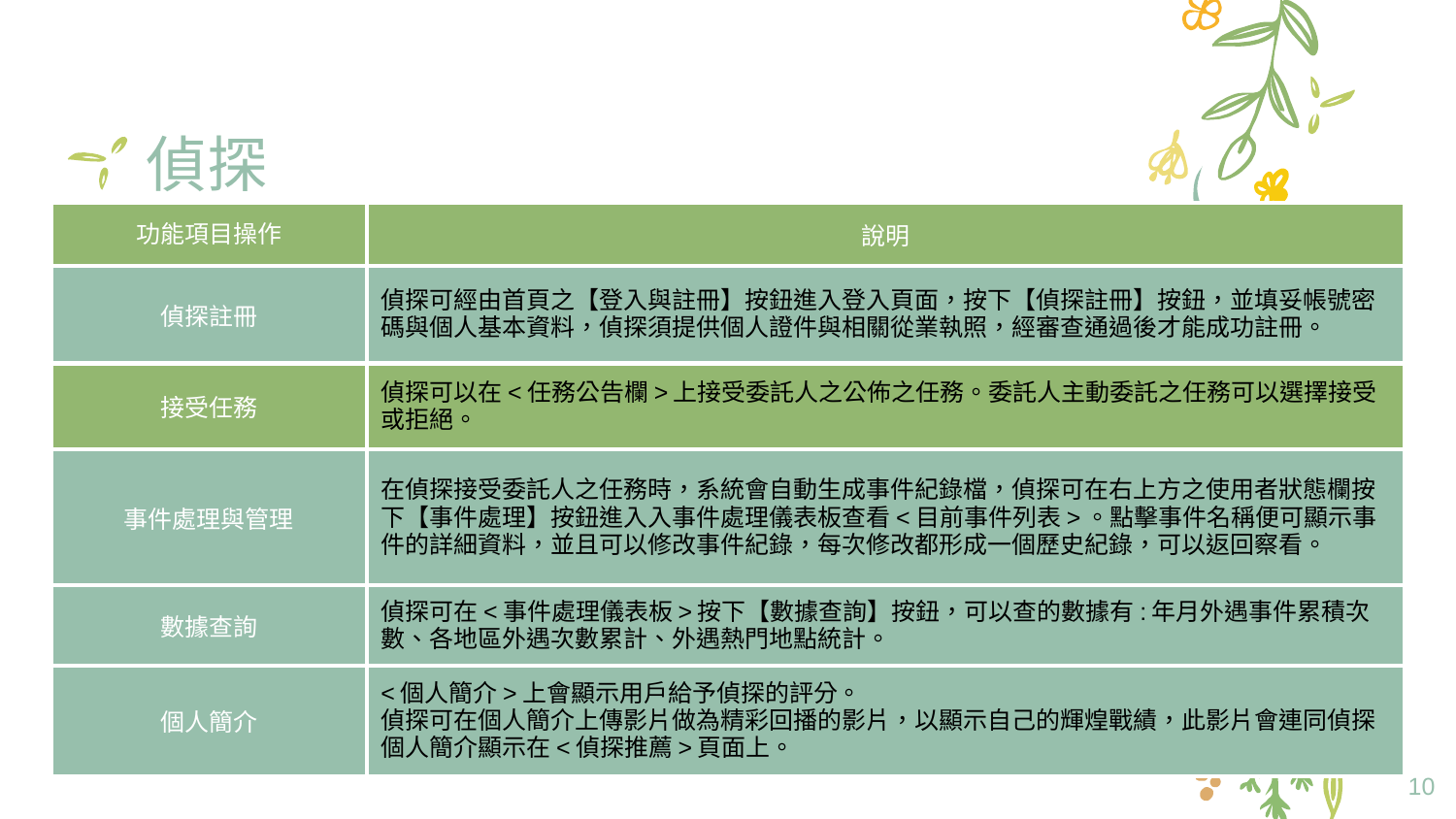

# 偵探
| 功能項目操作 | 說明 |
| --- | --- |
| 偵探註冊 | 偵探可經由首頁之【登入與註冊】按鈕進入登入頁面，按下【偵探註冊】按鈕，並填妥帳號密碼與個人基本資料，偵探須提供個人證件與相關從業執照，經審查通過後才能成功註冊。 |
| 接受任務 | 偵探可以在<任務公告欄>上接受委託人之公佈之任務。委託人主動委託之任務可以選擇接受或拒絕。 |
| 事件處理與管理 | 在偵探接受委託人之任務時，系統會自動生成事件紀錄檔，偵探可在右上方之使用者狀態欄按下【事件處理】按鈕進入入事件處理儀表板查看<目前事件列表>。點擊事件名稱便可顯示事件的詳細資料，並且可以修改事件紀錄，每次修改都形成一個歷史紀錄，可以返回察看。 |
| 數據查詢 | 偵探可在<事件處理儀表板>按下【數據查詢】按鈕，可以查的數據有:年月外遇事件累積次數、各地區外遇次數累計、外遇熱門地點統計。 |
| 個人簡介 | <個人簡介>上會顯示用戶給予偵探的評分。 偵探可在個人簡介上傳影片做為精彩回播的影片，以顯示自己的輝煌戰績，此影片會連同偵探個人簡介顯示在<偵探推薦>頁面上。 |
10